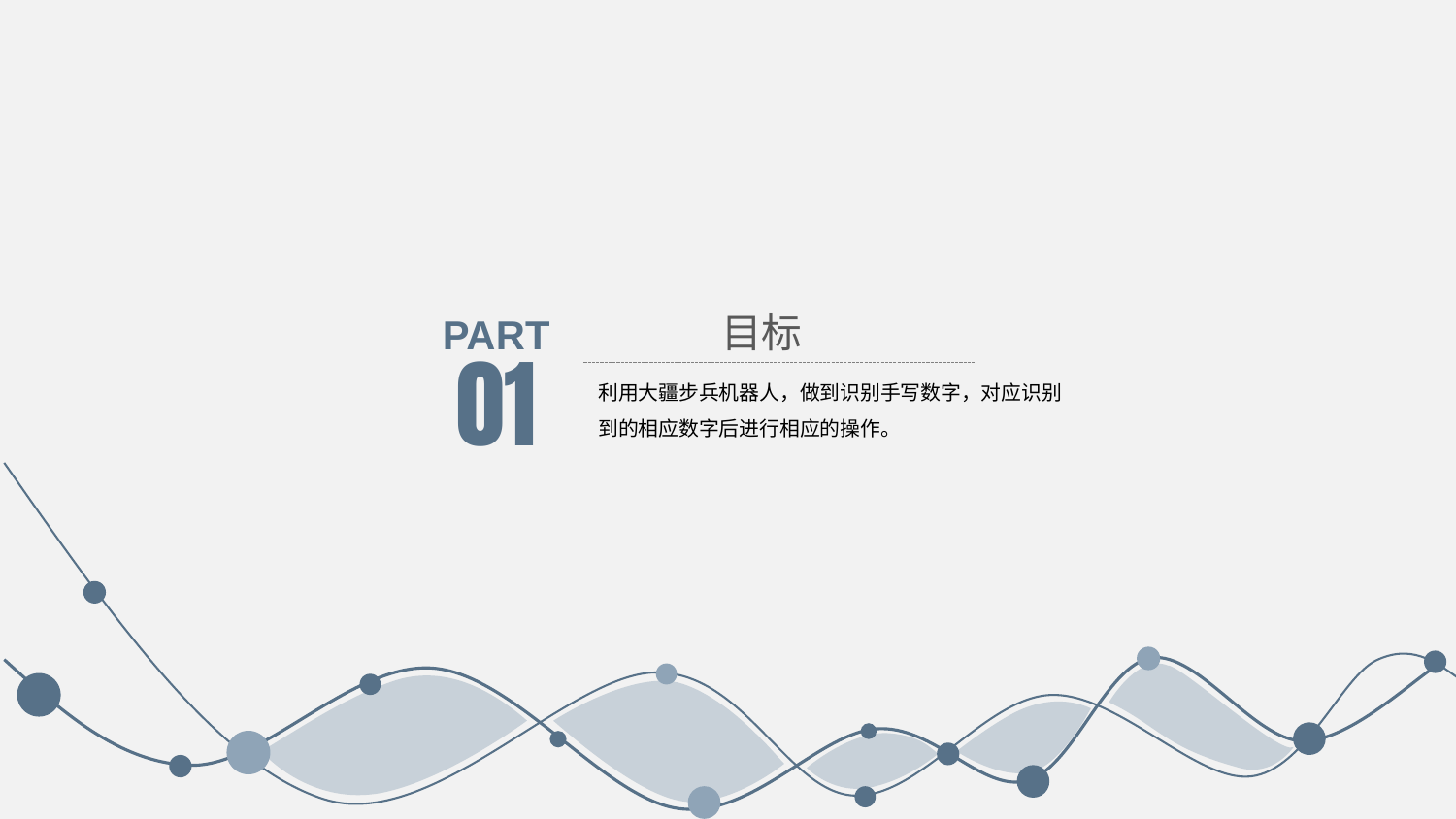

目标
PART
01
利用大疆步兵机器人，做到识别手写数字，对应识别到的相应数字后进行相应的操作。